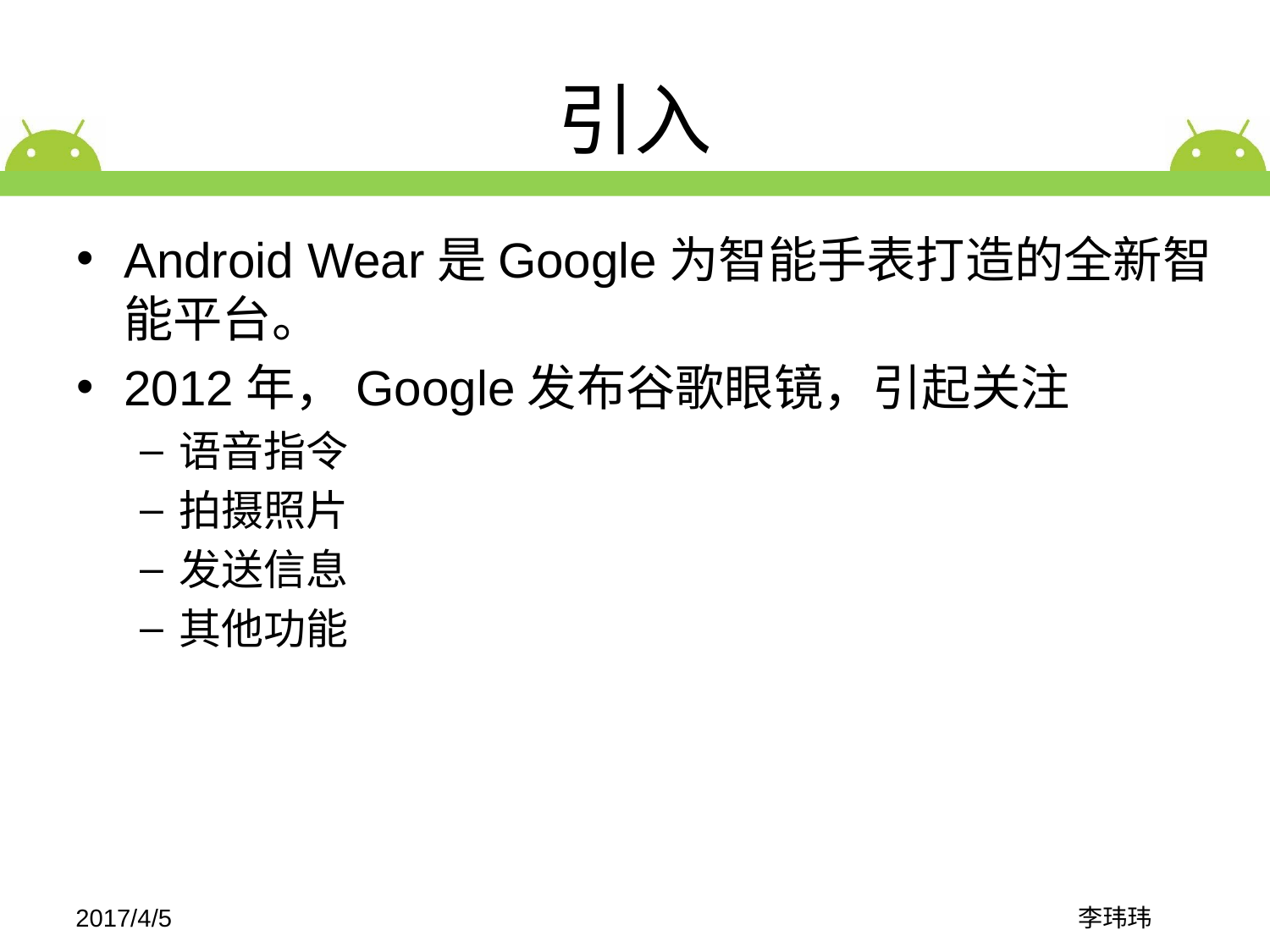

# 引入
Android Wear是Google为智能手表打造的全新智能平台。
2012年，Google发布谷歌眼镜，引起关注
语音指令
拍摄照片
发送信息
其他功能